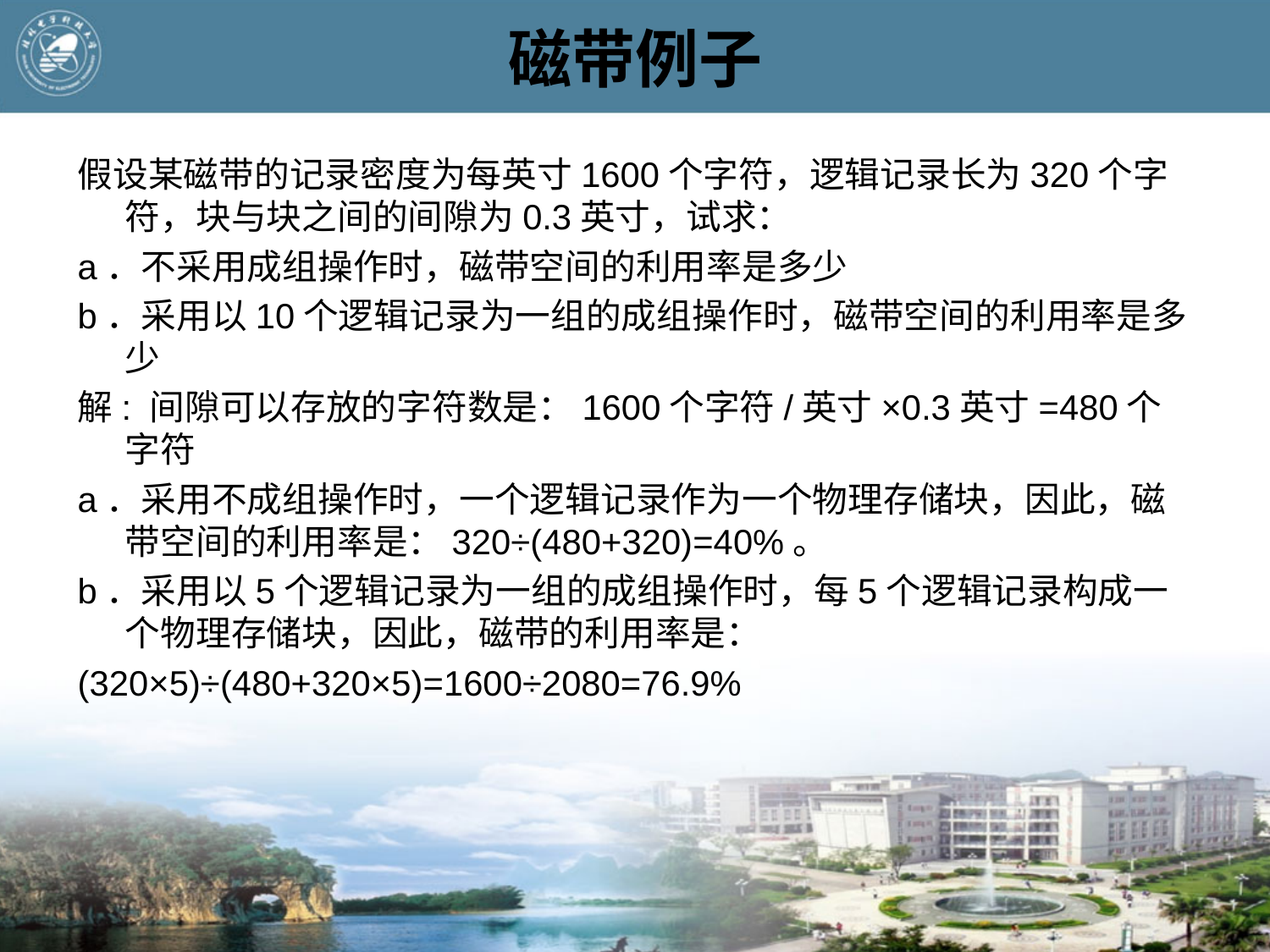

# 磁带例子
假设某磁带的记录密度为每英⼨1600个字符，逻辑记录长为320个字符，块与块之间的间隙为0.3英⼨，试求：
a．不采⽤成组操作时，磁带空间的利⽤率是多少
b．采⽤以10个逻辑记录为⼀组的成组操作时，磁带空间的利⽤率是多少
解: 间隙可以存放的字符数是：1600个字符/英⼨×0.3英⼨=480个字符
a．采⽤不成组操作时，⼀个逻辑记录作为⼀个物理存储块，因此，磁带空间的利⽤率是：320÷(480+320)=40%。
b．采⽤以5个逻辑记录为⼀组的成组操作时，每5个逻辑记录构成⼀个物理存储块，因此，磁带的利⽤率是：
(320×5)÷(480+320×5)=1600÷2080=76.9%